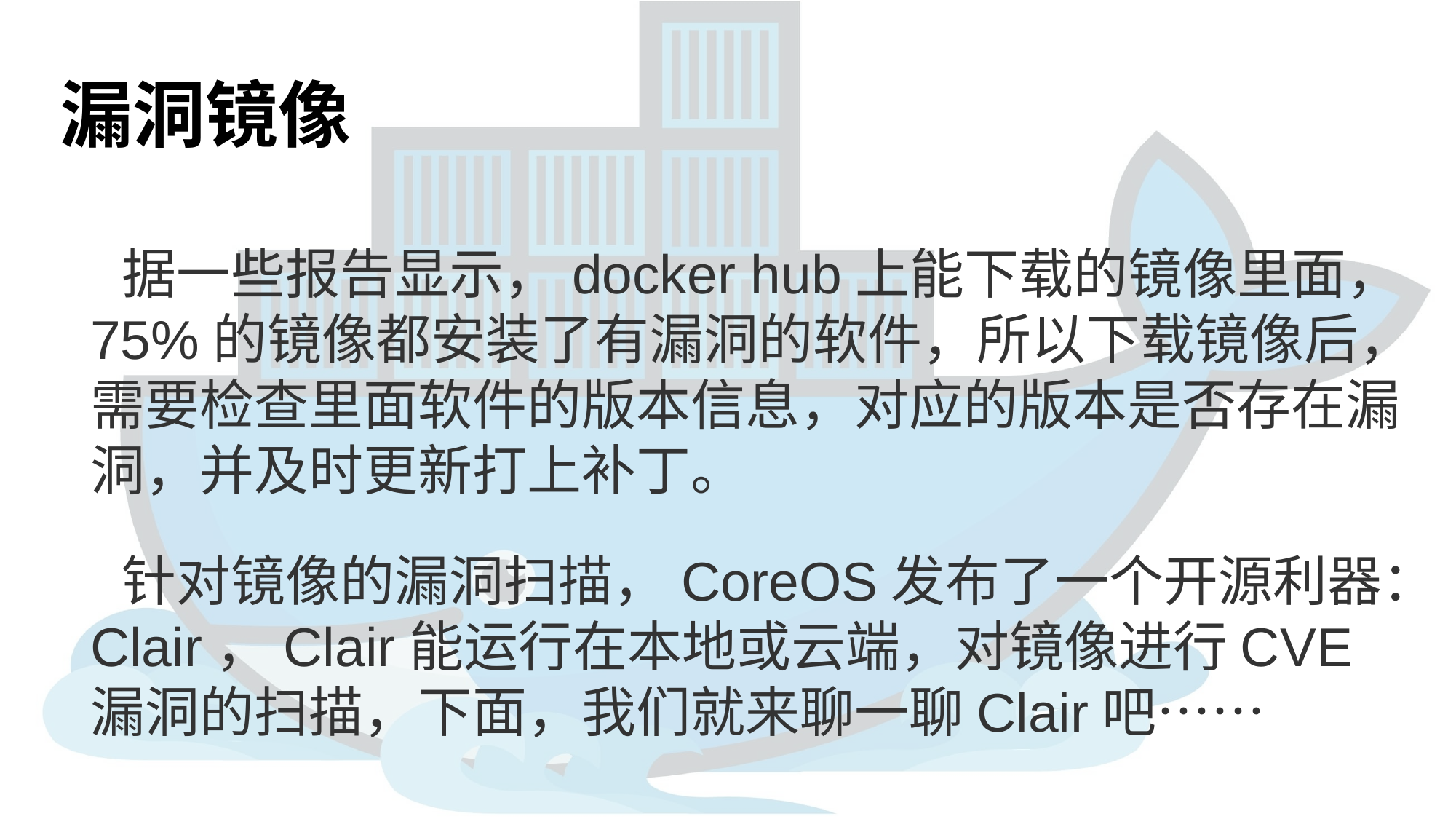

漏洞镜像
据一些报告显示，docker hub上能下载的镜像里面，75%的镜像都安装了有漏洞的软件，所以下载镜像后，需要检查里面软件的版本信息，对应的版本是否存在漏洞，并及时更新打上补丁。
针对镜像的漏洞扫描，CoreOS发布了一个开源利器：Clair，Clair能运行在本地或云端，对镜像进行CVE漏洞的扫描，下面，我们就来聊一聊Clair吧……